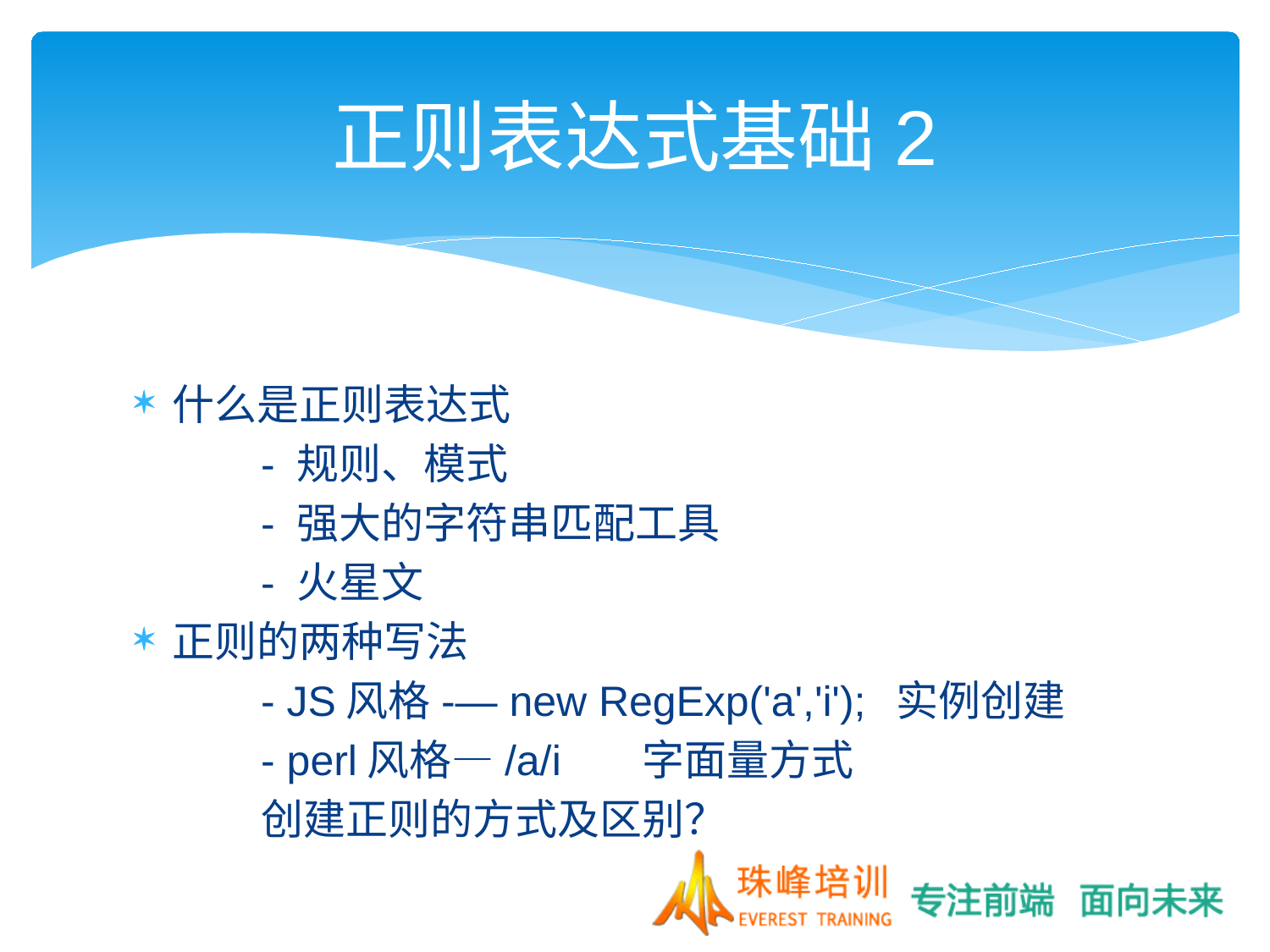

# 正则表达式基础2
什么是正则表达式
	- 规则、模式
	- 强大的字符串匹配工具
	- 火星文
正则的两种写法
	- JS风格-— new RegExp('a','i');	实例创建
	- perl风格—/a/i	字面量方式
	创建正则的方式及区别？